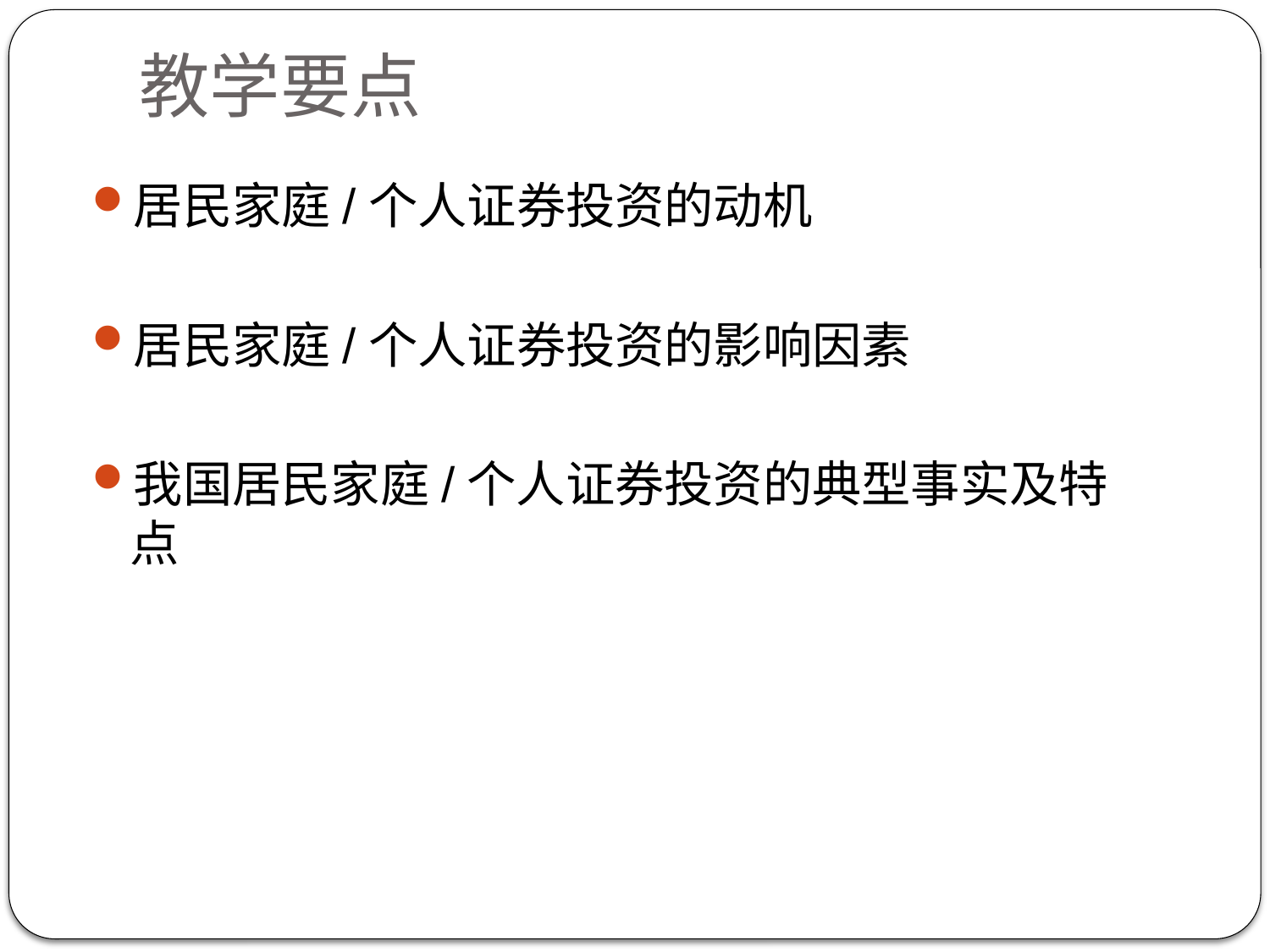

# 教学要点
居民家庭/个人证券投资的动机

居民家庭/个人证券投资的影响因素

我国居民家庭/个人证券投资的典型事实及特点

2